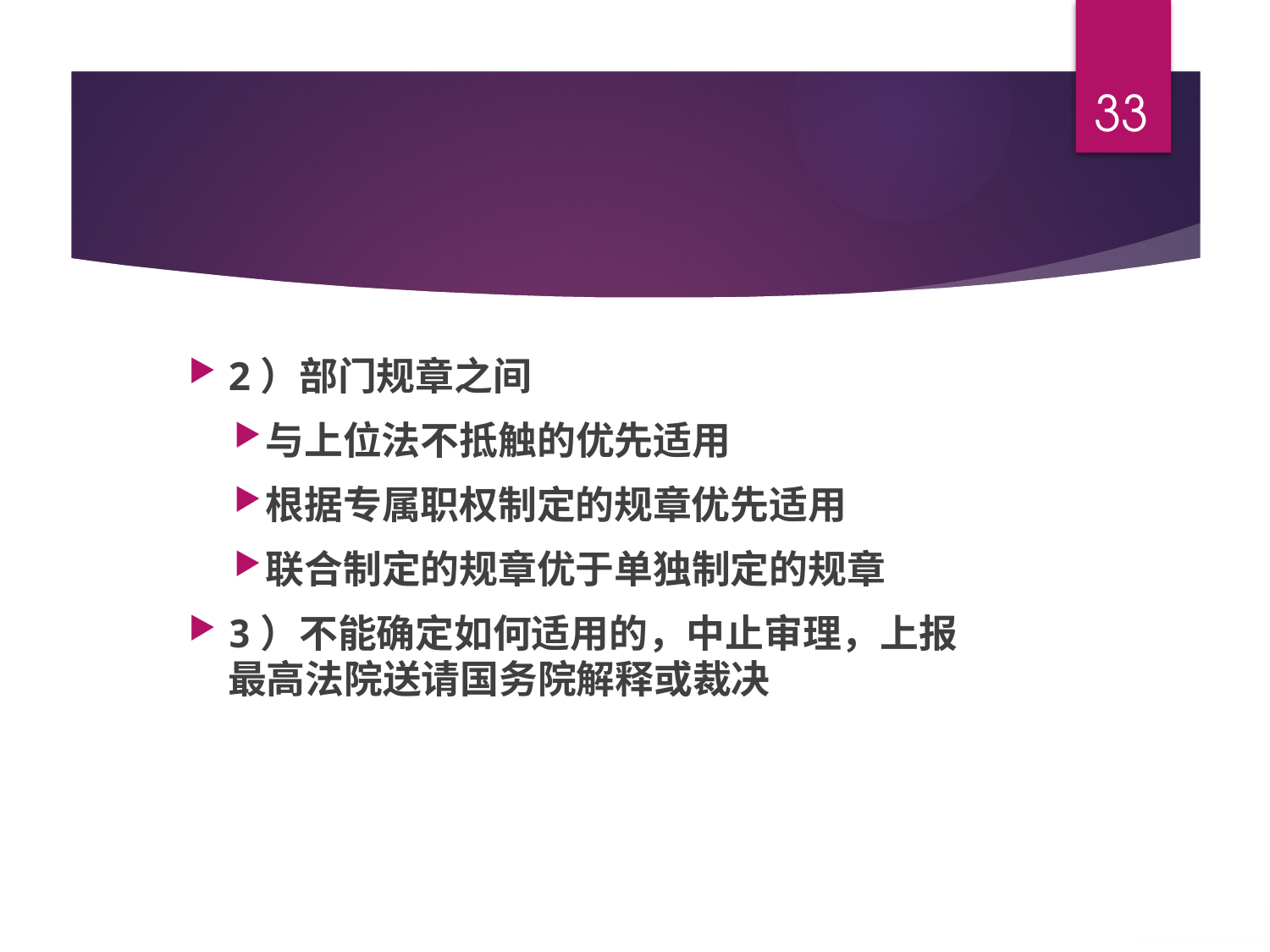

33
#
2）部门规章之间
与上位法不抵触的优先适用
根据专属职权制定的规章优先适用
联合制定的规章优于单独制定的规章
3）不能确定如何适用的，中止审理，上报最高法院送请国务院解释或裁决